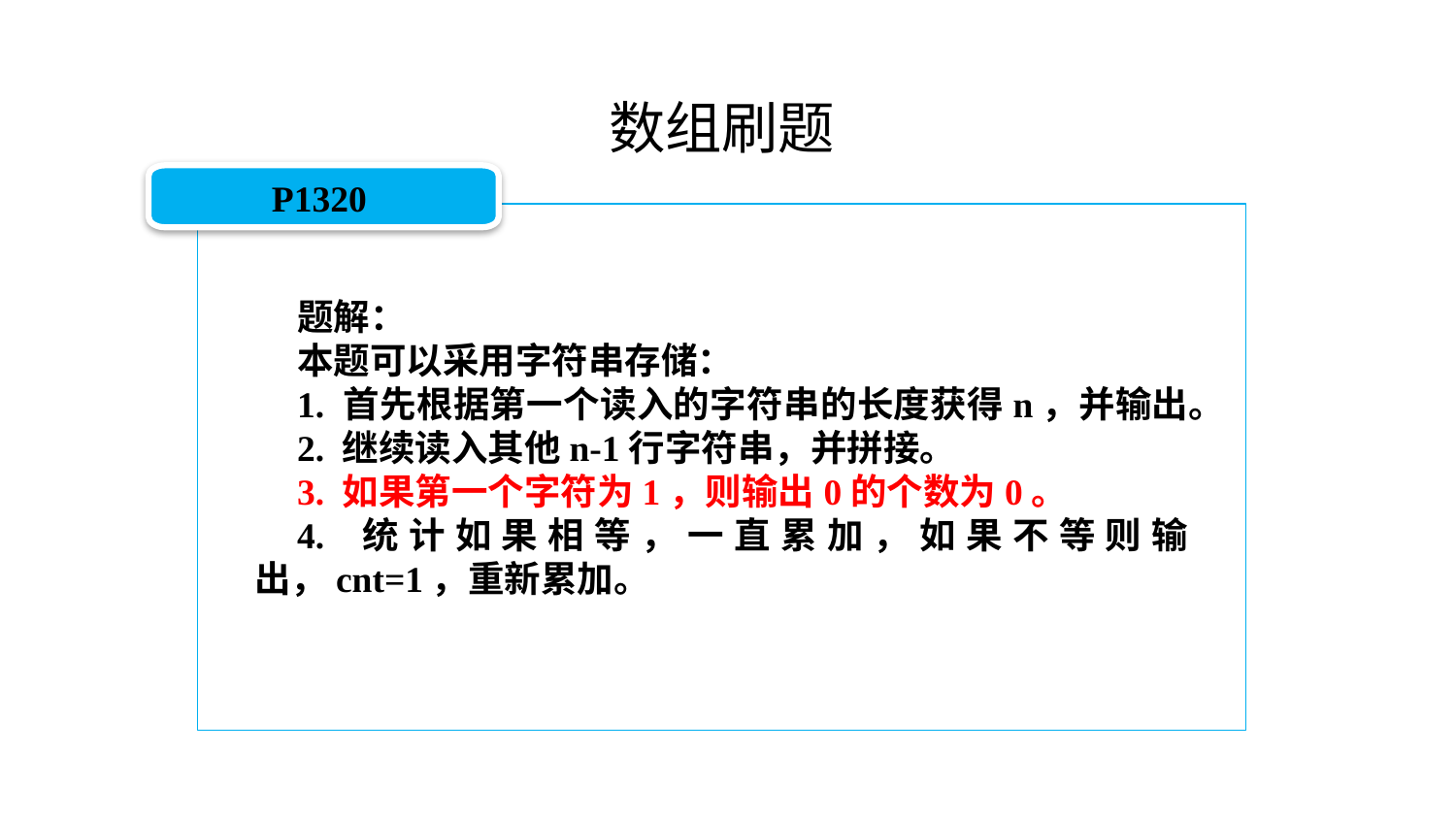

数组刷题

P1320
题解：
本题可以采用字符串存储：
1. 首先根据第一个读入的字符串的长度获得n，并输出。
2. 继续读入其他n-1行字符串，并拼接。
3. 如果第一个字符为1，则输出0的个数为0。
4. 统计如果相等，一直累加，如果不等则输出，cnt=1，重新累加。
14